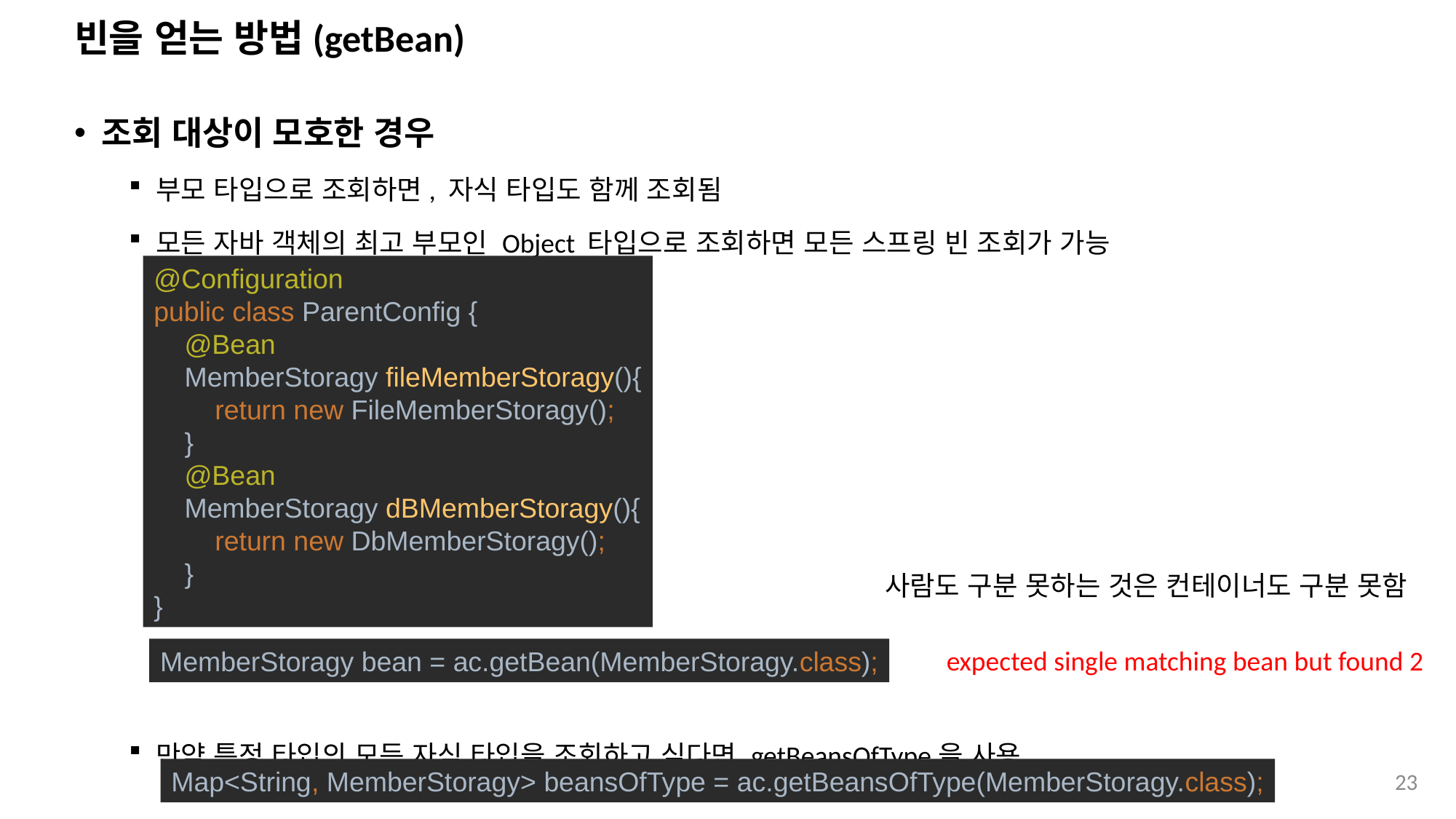

# 빈을 얻는 방법(getBean)
조회 대상이 모호한 경우
부모 타입으로 조회하면, 자식 타입도 함께 조회됨
모든 자바 객체의 최고 부모인 Object 타입으로 조회하면 모든 스프링 빈 조회가 가능

만약 특정 타입의 모든 자식 타입을 조회하고 싶다면 getBeansOfType을 사용

@Configuration
public class ParentConfig {
    @Bean
    MemberStoragy fileMemberStoragy(){
        return new FileMemberStoragy();
    }
    @Bean
    MemberStoragy dBMemberStoragy(){
        return new DbMemberStoragy();
    }
}
사람도 구분 못하는 것은 컨테이너도 구분 못함
MemberStoragy bean = ac.getBean(MemberStoragy.class);
expected single matching bean but found 2
Map<String, MemberStoragy> beansOfType = ac.getBeansOfType(MemberStoragy.class);
23